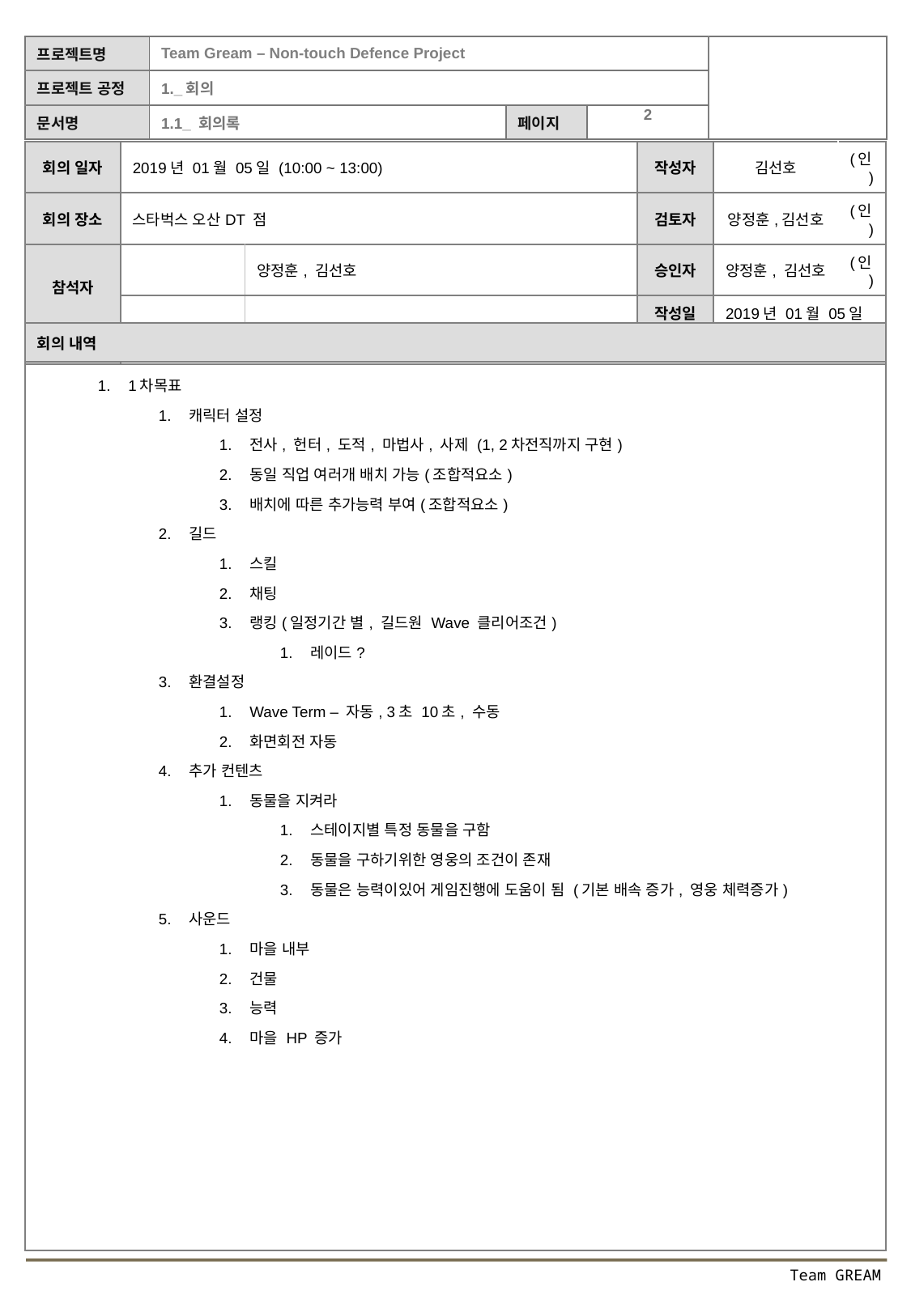

| 회의 일자 | 2019년 01월 05일 (10:00 ~ 13:00) |  | 작성자 | 김선호 | (인) |
| --- | --- | --- | --- | --- | --- |
| 회의 장소 | 스타벅스 오산DT 점 |  | 검토자 | 양정훈,김선호 | (인) |
| 참석자 |  | 양정훈, 김선호 | 승인자 | 양정훈, 김선호 | (인) |
|  |  |  | 작성일 | 2019년 01월 05일 |  |
| 회의 주제 | 아이디어 회의 3 , 전반적 및 세부적인 구성 요소 회의 |  |  |  |  |
| 회의 내역 |
| --- |
| 1차목표 캐릭터 설정 전사, 헌터, 도적, 마법사, 사제 (1, 2차전직까지 구현) 동일 직업 여러개 배치 가능(조합적요소) 배치에 따른 추가능력 부여(조합적요소) 길드 스킬 채팅 랭킹(일정기간 별, 길드원 Wave 클리어조건) 레이드? 환결설정 Wave Term – 자동, 3초 10초, 수동 화면회전 자동 추가 컨텐츠 동물을 지켜라 스테이지별 특정 동물을 구함 동물을 구하기위한 영웅의 조건이 존재 동물은 능력이있어 게임진행에 도움이 됨 (기본 배속 증가, 영웅 체력증가) 사운드 마을 내부 건물 능력 마을 HP 증가 |